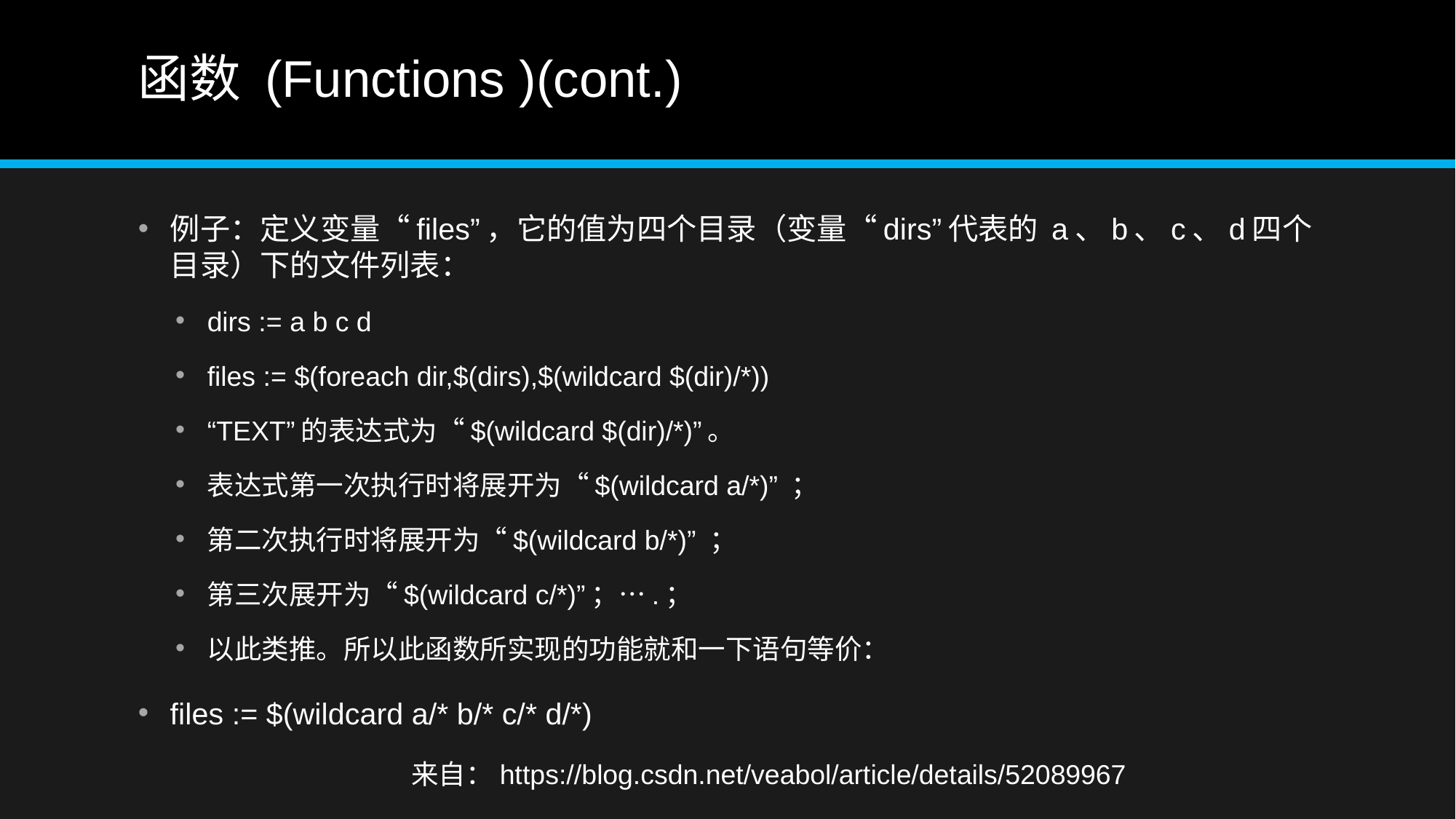

# 函数 (Functions )(cont.)
例子：定义变量“files”，它的值为四个目录（变量“dirs”代表的 a、b、c、d四个目录）下的文件列表：
dirs := a b c d
files := $(foreach dir,$(dirs),$(wildcard $(dir)/*))
“TEXT”的表达式为“$(wildcard $(dir)/*)”。
表达式第一次执行时将展开为“$(wildcard a/*)” ；
第二次执行时将展开为“$(wildcard b/*)” ；
第三次展开为“$(wildcard c/*)”；….；
以此类推。所以此函数所实现的功能就和一下语句等价：
files := $(wildcard a/* b/* c/* d/*)
来自：https://blog.csdn.net/veabol/article/details/52089967